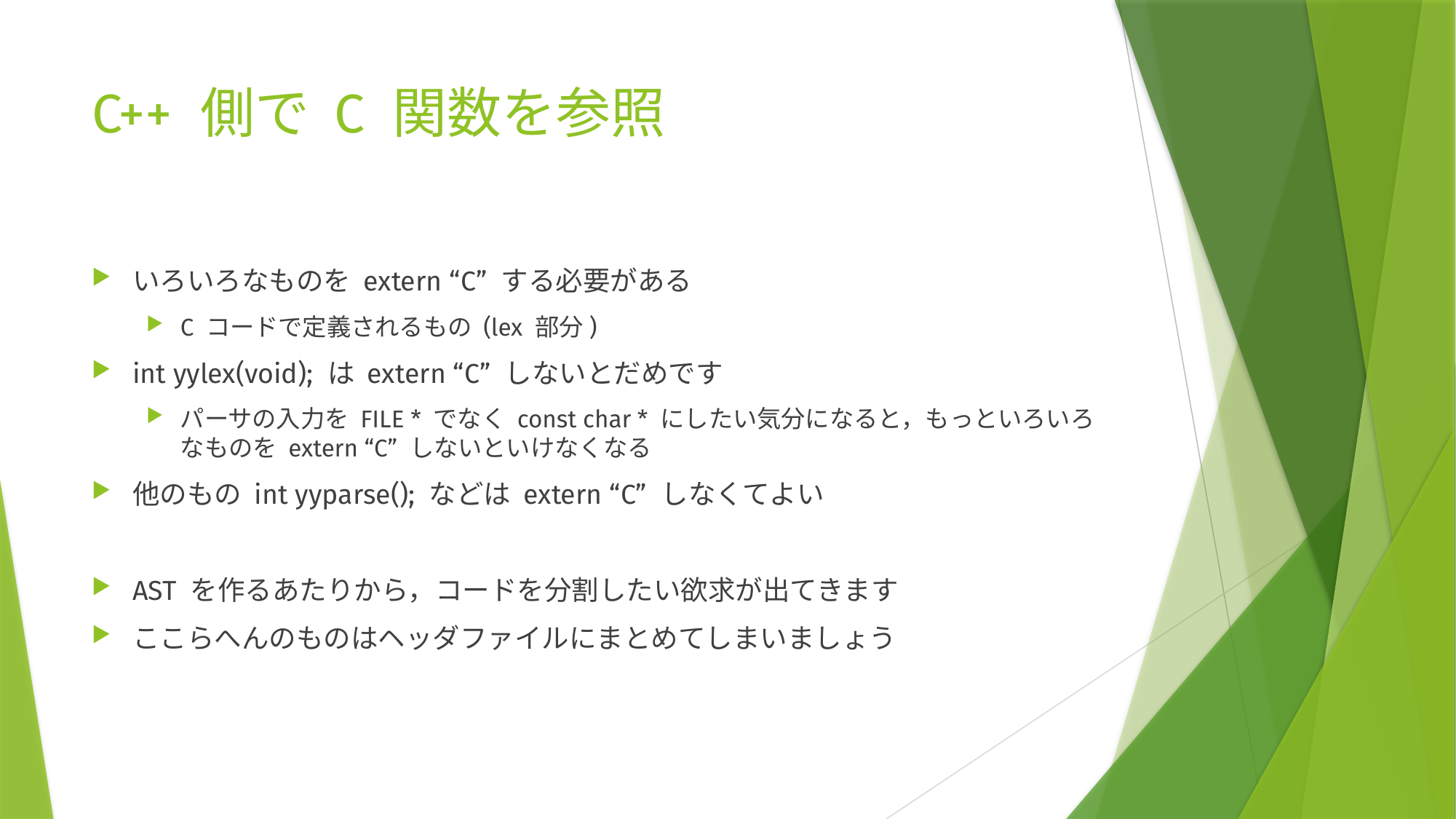

# C++ 側で C 関数を参照
いろいろなものを extern “C” する必要がある
C コードで定義されるもの (lex 部分)
int yylex(void); は extern “C” しないとだめです
パーサの入力を FILE * でなく const char * にしたい気分になると，もっといろいろなものを extern “C” しないといけなくなる
他のもの int yyparse(); などは extern “C” しなくてよい

AST を作るあたりから，コードを分割したい欲求が出てきます
ここらへんのものはヘッダファイルにまとめてしまいましょう